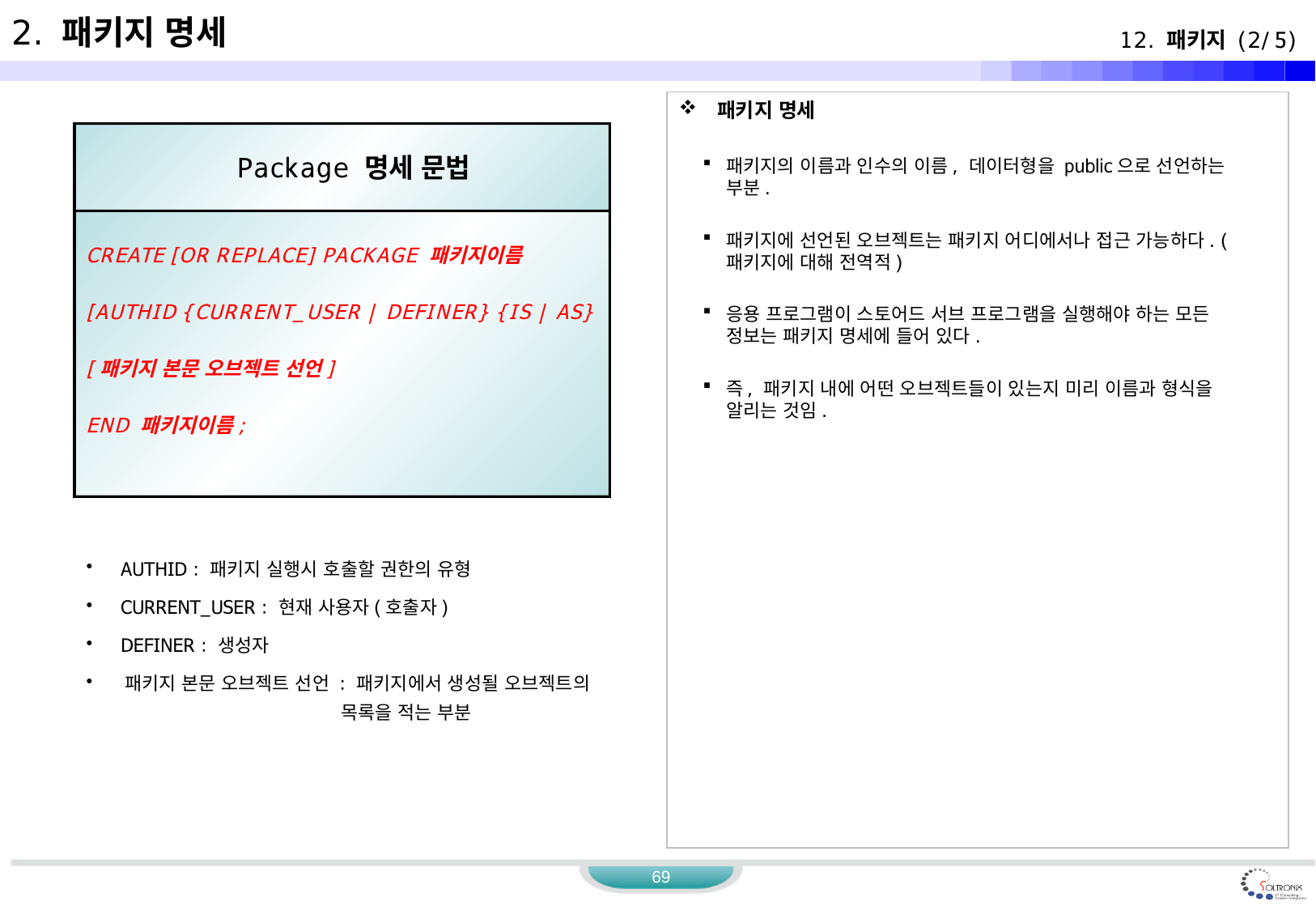

2. 패키지 명세
12. 패키지 (2/5)
 패키지 명세

패키지의 이름과 인수의 이름, 데이터형을 public으로 선언하는
부분.

패키지에 선언된 오브젝트는 패키지 어디에서나 접근 가능하다. (패키지에 대해 전역적)

응용 프로그램이 스토어드 서브 프로그램을 실행해야 하는 모든
정보는 패키지 명세에 들어 있다.

즉, 패키지 내에 어떤 오브젝트들이 있는지 미리 이름과 형식을
알리는 것임.
Package 명세 문법

CREATE [OR REPLACE] PACKAGE 패키지이름

[AUTHID {CURRENT_USER | DEFINER} {IS | AS}

[패키지 본문 오브젝트 선언]

END 패키지이름;

 AUTHID : 패키지 실행시 호출할 권한의 유형
 CURRENT_USER : 현재 사용자(호출자)
 DEFINER : 생성자
 패키지 본문 오브젝트 선언 : 패키지에서 생성될 오브젝트의
                                           목록을 적는 부분